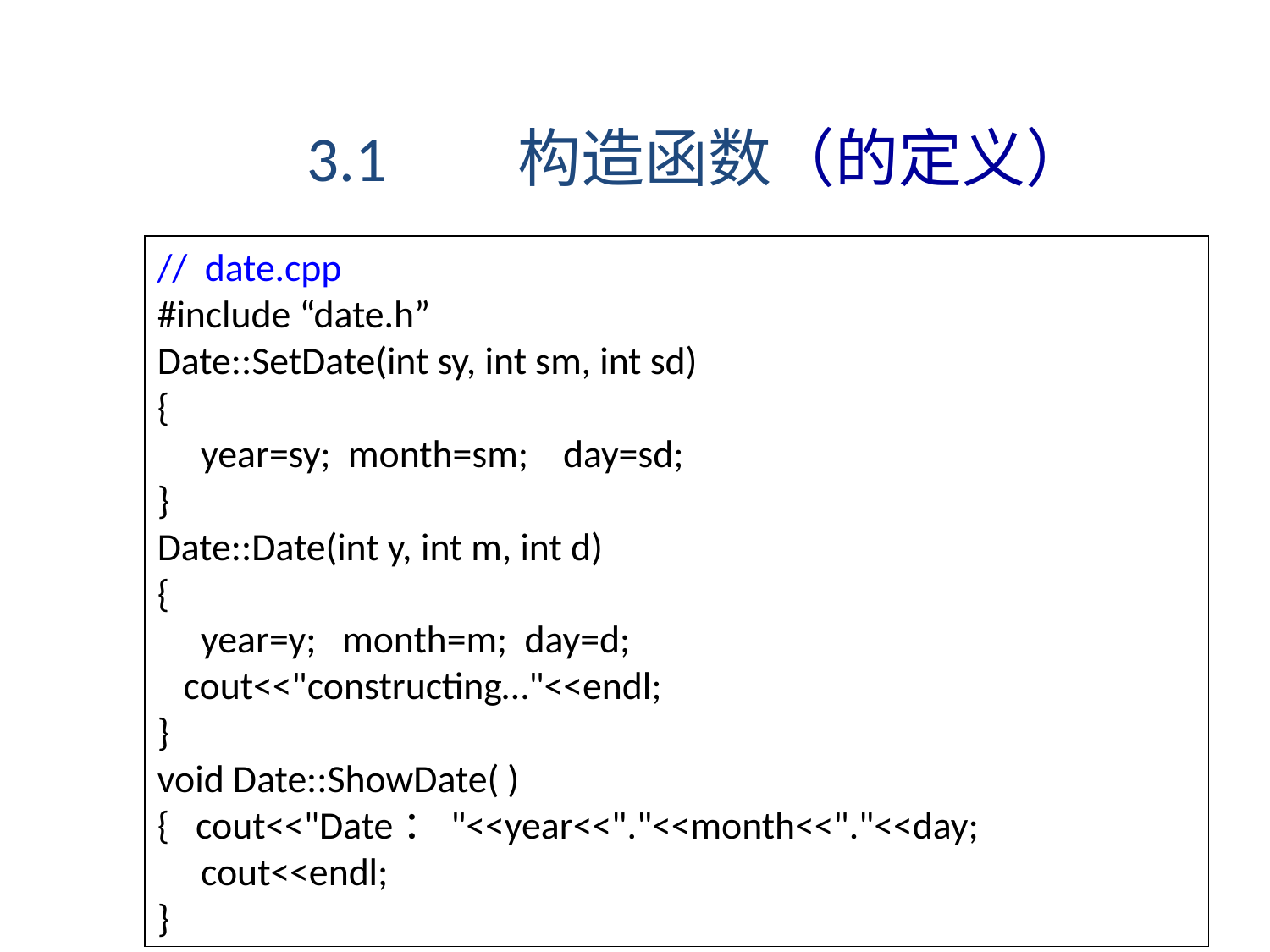

3.1        构造函数（的定义）
//  date.cpp
#include “date.h”
Date::SetDate(int sy, int sm, int sd)
{
     year=sy;  month=sm;    day=sd;
}
Date::Date(int y, int m, int d)
{
     year=y;   month=m;  day=d;
   cout<<"constructing…"<<endl;
}
void Date::ShowDate( )
{   cout<<"Date："<<year<<"."<<month<<"."<<day;
     cout<<endl;
}